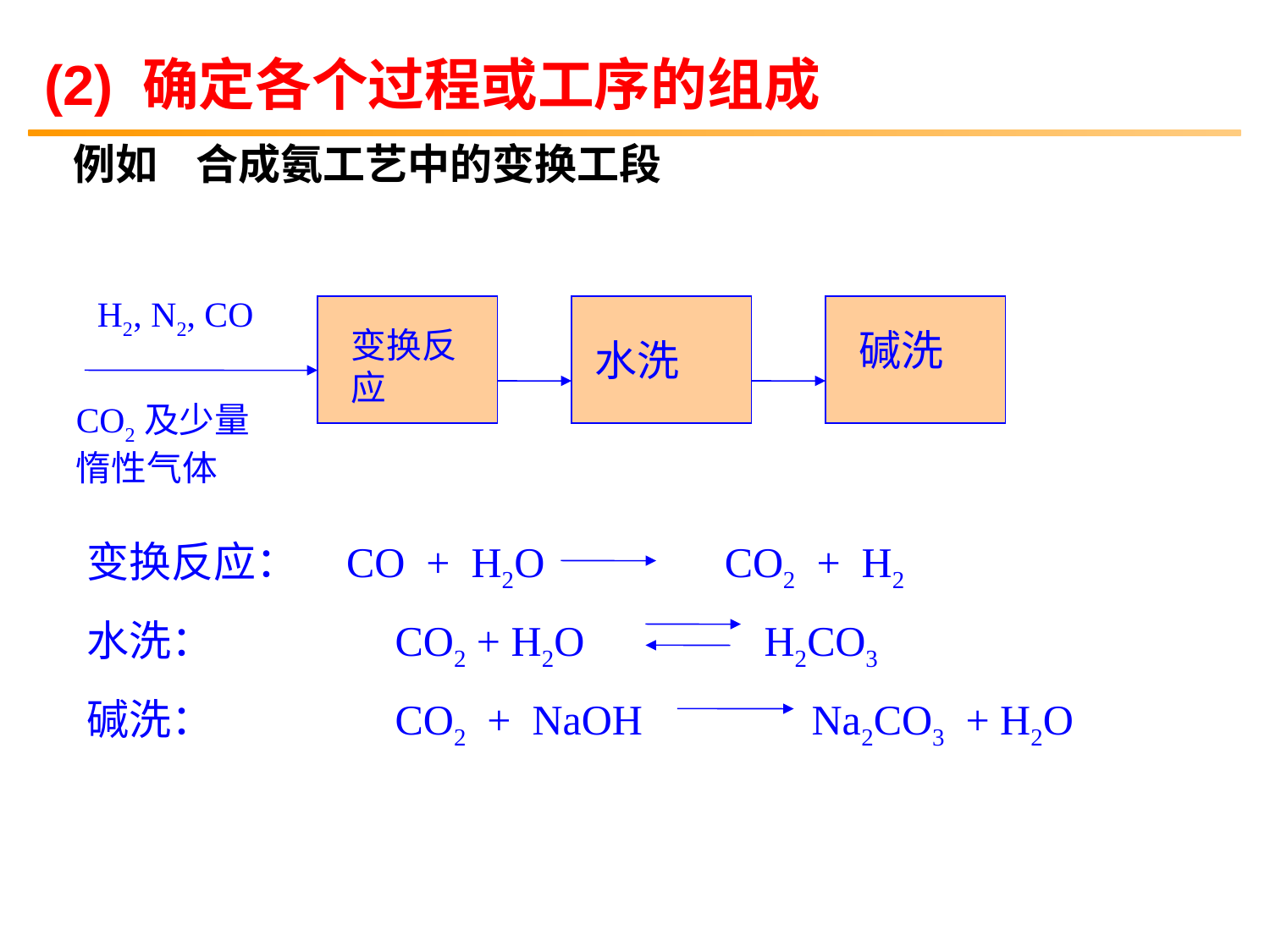

(2) 确定各个过程或工序的组成
  例如    合成氨工艺中的变换工段
H2, N2, CO

变换反应
碱洗
水洗

CO2及少量惰性气体

变换反应：    CO  +  H2O                 CO2  +  H2
水洗：                  CO2 + H2O                 H2CO3
碱洗：                  CO2  +  NaOH                Na2CO3  + H2O